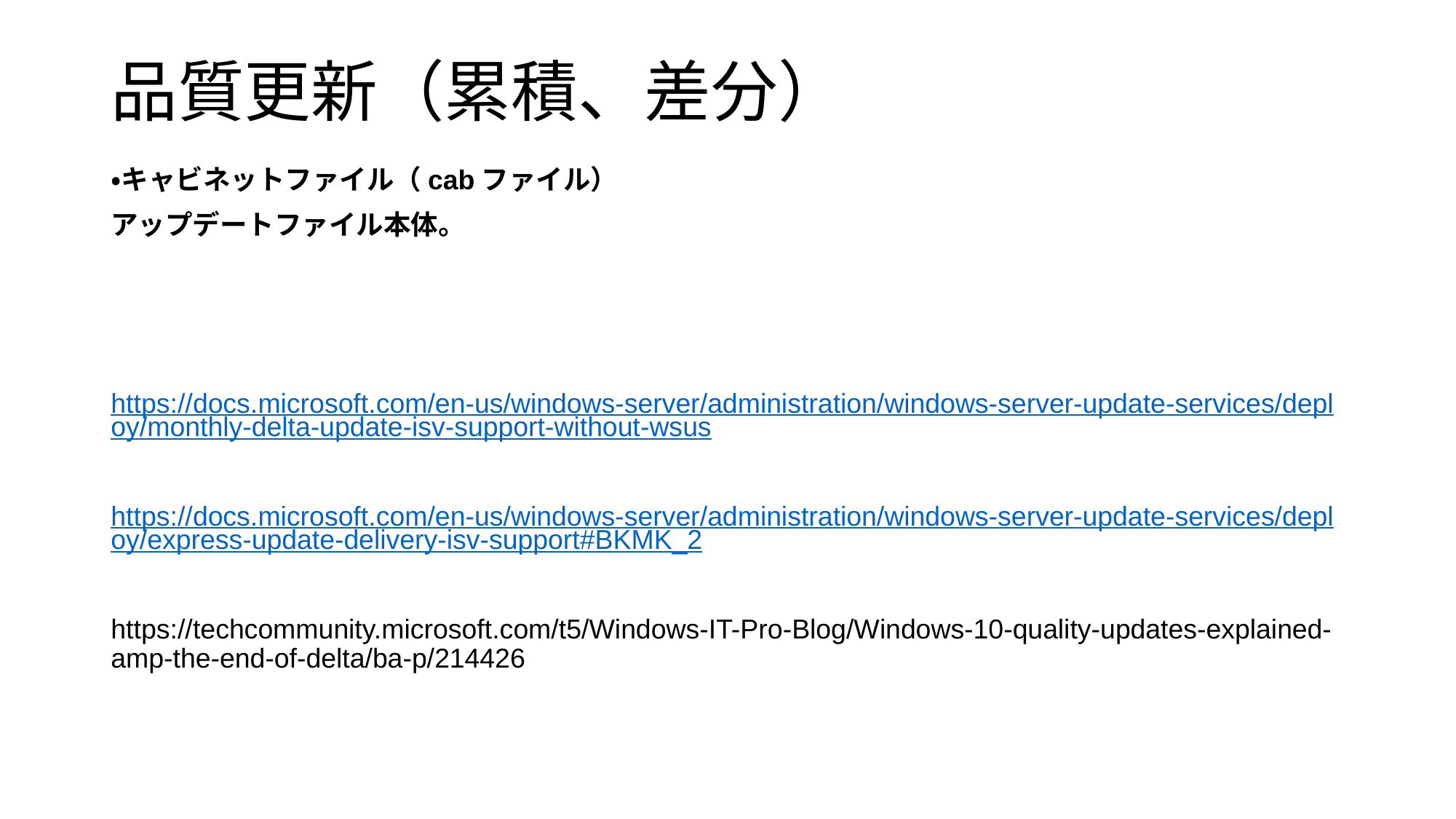

# 品質更新（累積、差分）
・キャビネットファイル（cabファイル）
アップデートファイル本体。

https://docs.microsoft.com/en-us/windows-server/administration/windows-server-update-services/deploy/monthly-delta-update-isv-support-without-wsus

https://docs.microsoft.com/en-us/windows-server/administration/windows-server-update-services/deploy/express-update-delivery-isv-support#BKMK_2

https://techcommunity.microsoft.com/t5/Windows-IT-Pro-Blog/Windows-10-quality-updates-explained-amp-the-end-of-delta/ba-p/214426